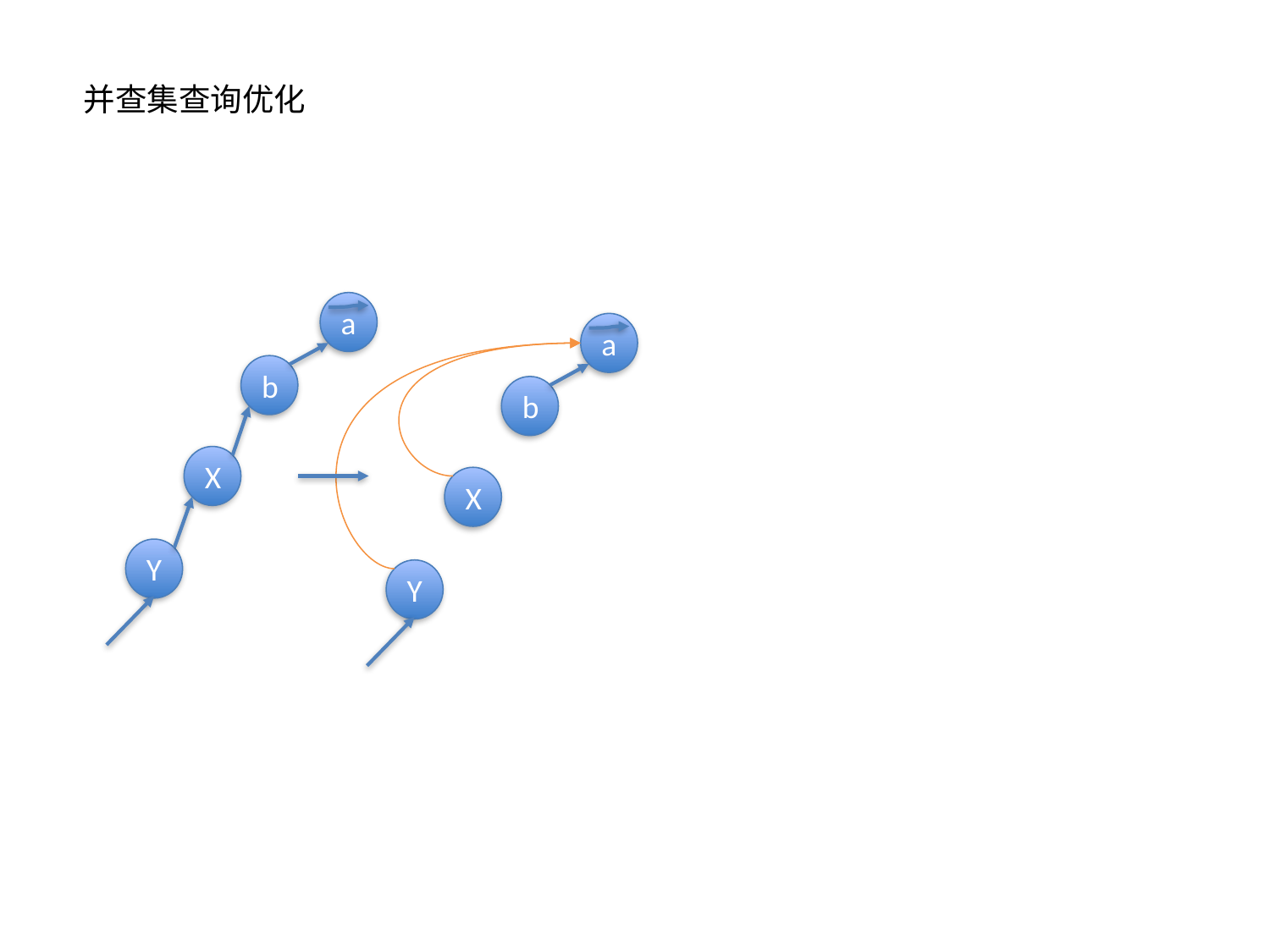

并查集查询优化
a
a
b
b
X
X
Y
Y